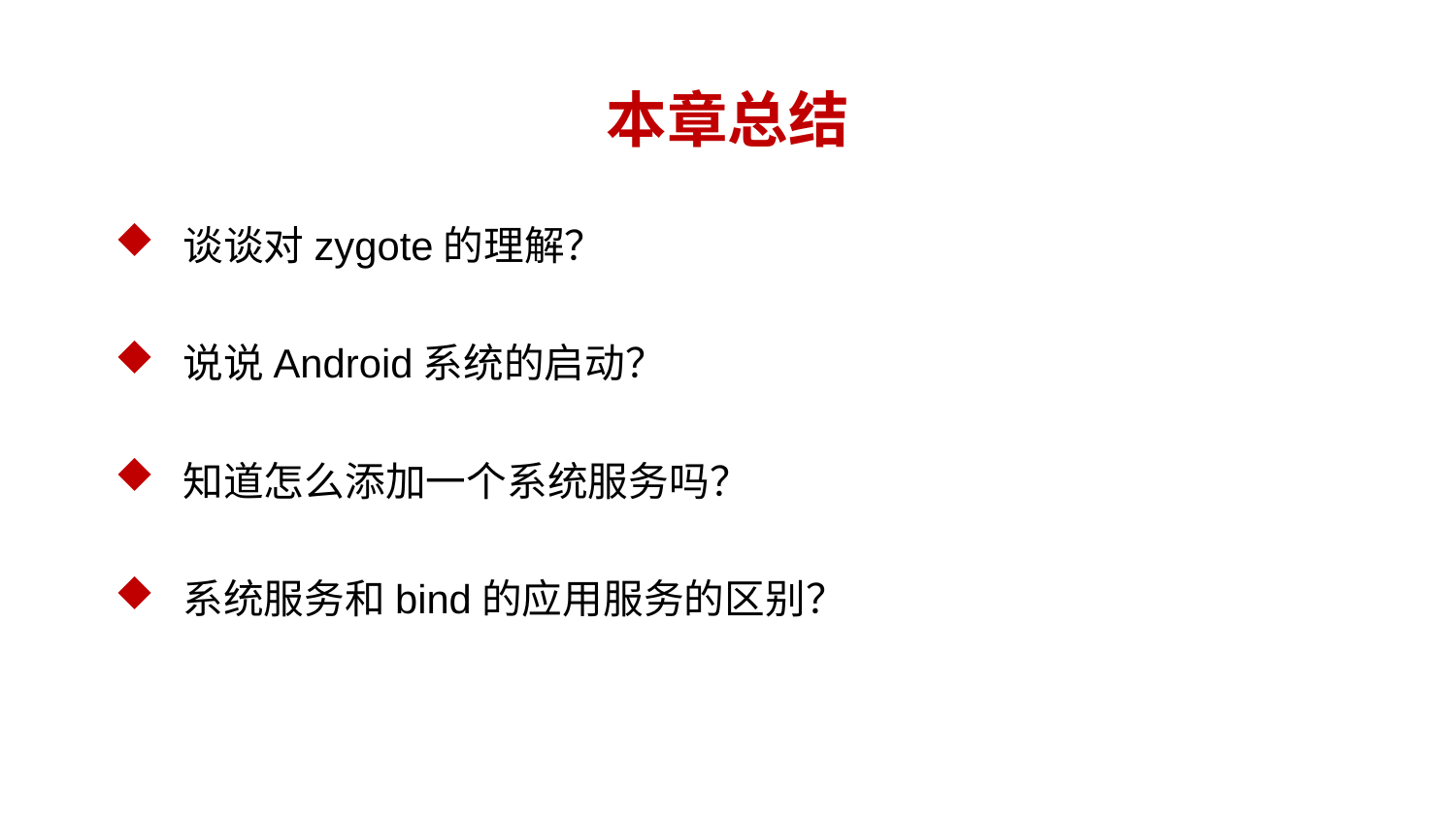

# 本章总结
  谈谈对zygote的理解？

  说说Android系统的启动？

  知道怎么添加一个系统服务吗？

  系统服务和bind的应用服务的区别？